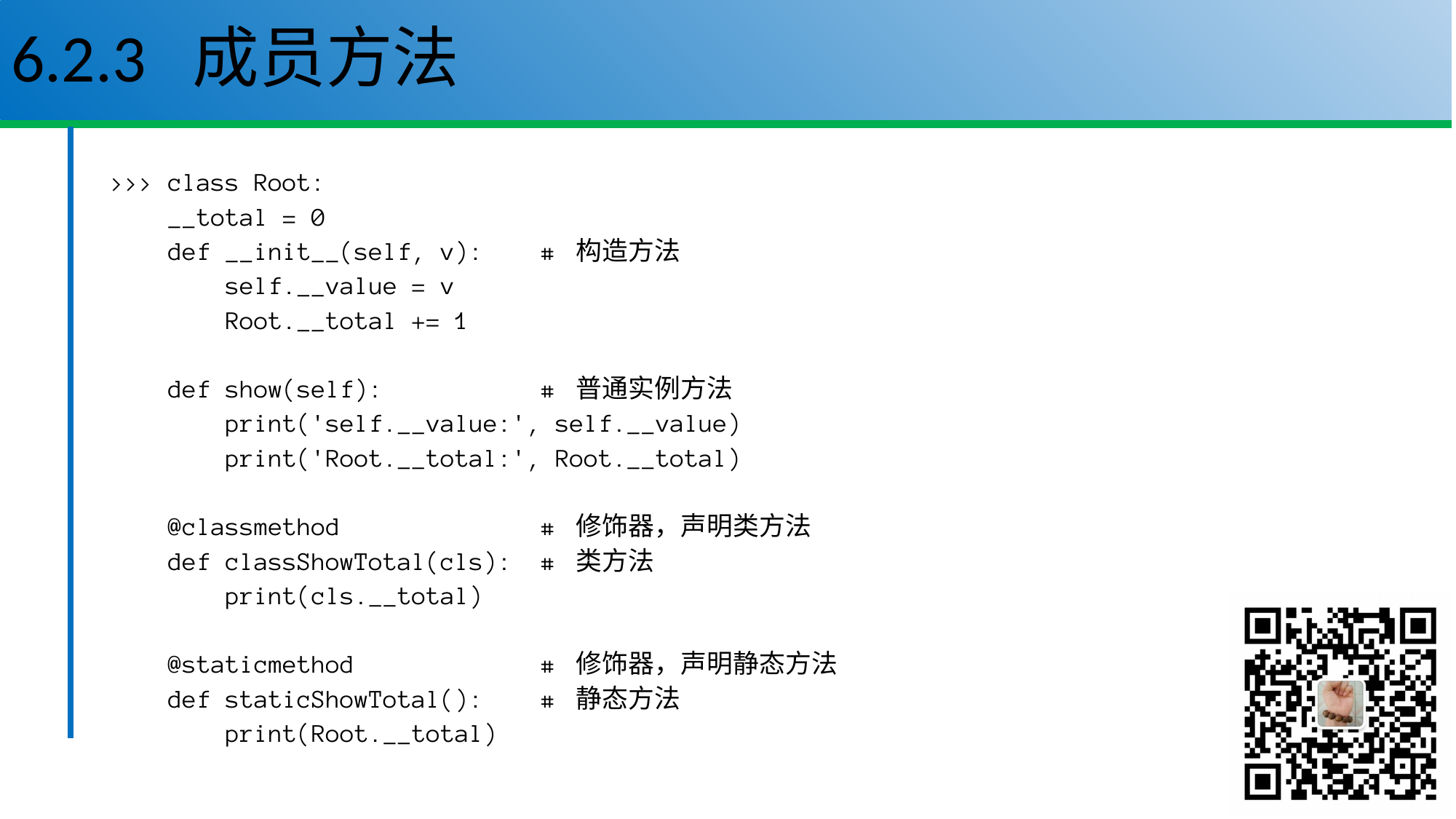

# 6.2.3  成员方法
>>> class Root:
    __total = 0
    def __init__(self, v):    # 构造方法
        self.__value = v
        Root.__total += 1

    def show(self):           # 普通实例方法
        print('self.__value:', self.__value)
        print('Root.__total:', Root.__total)

    @classmethod              # 修饰器，声明类方法
    def classShowTotal(cls):  # 类方法
        print(cls.__total)

    @staticmethod             # 修饰器，声明静态方法
    def staticShowTotal():    # 静态方法
        print(Root.__total)
15